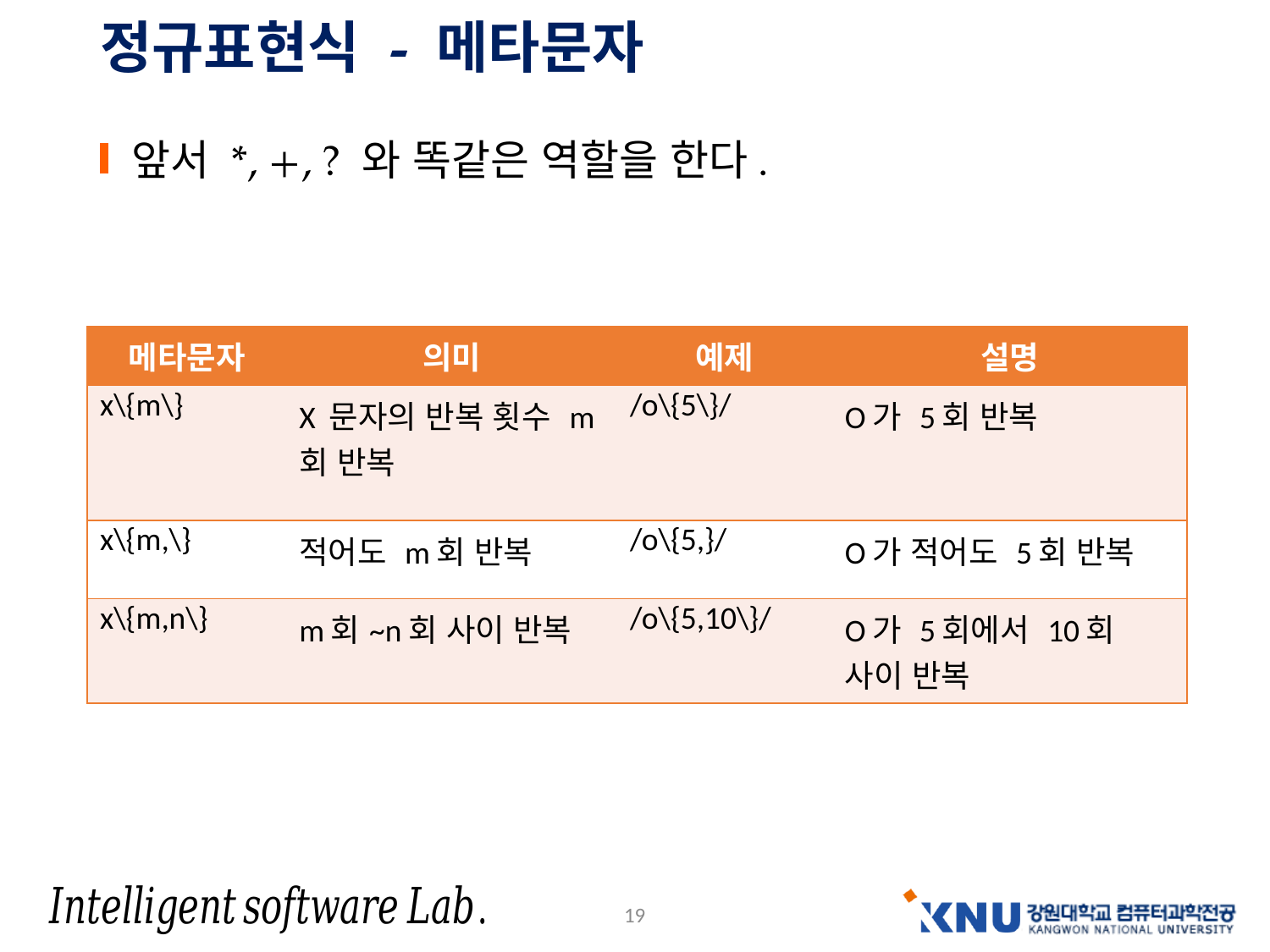

# 정규표현식 - 메타문자
앞서 *, +, ? 와 똑같은 역할을 한다.
| 메타문자 | 의미 | 예제 | 설명 |
| --- | --- | --- | --- |
| x\{m\} | X 문자의 반복 횟수 m회 반복 | /o\{5\}/ | O가 5회 반복 |
| x\{m,\} | 적어도 m회 반복 | /o\{5,}/ | O가 적어도 5회 반복 |
| x\{m,n\} | m회~n회 사이 반복 | /o\{5,10\}/ | O가 5회에서 10회 사이 반복 |